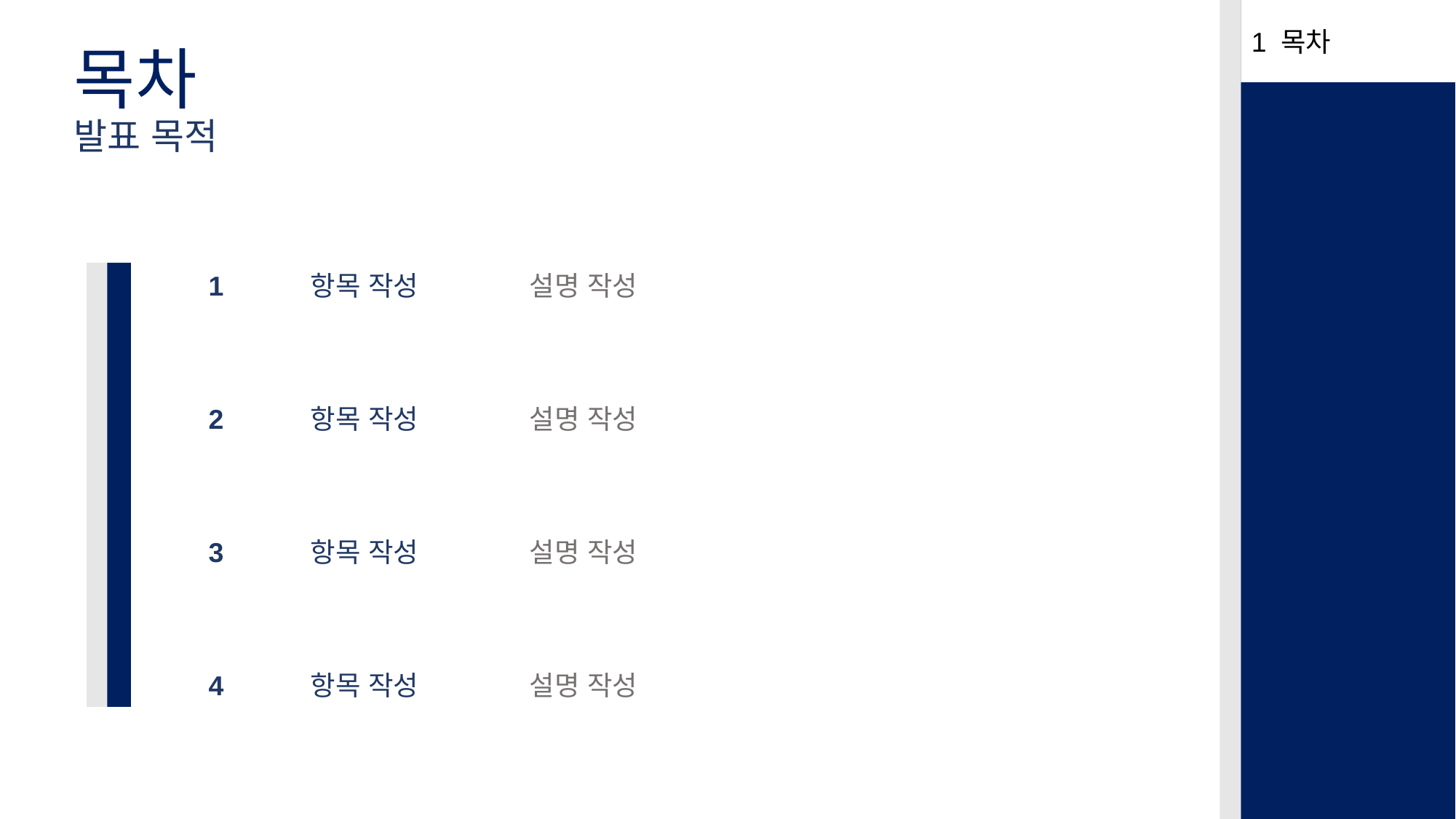

1 목차
목차
발표 목적

항목 작성
설명 작성
1
2
항목 작성
설명 작성
3
항목 작성
설명 작성
항목 작성
설명 작성
4